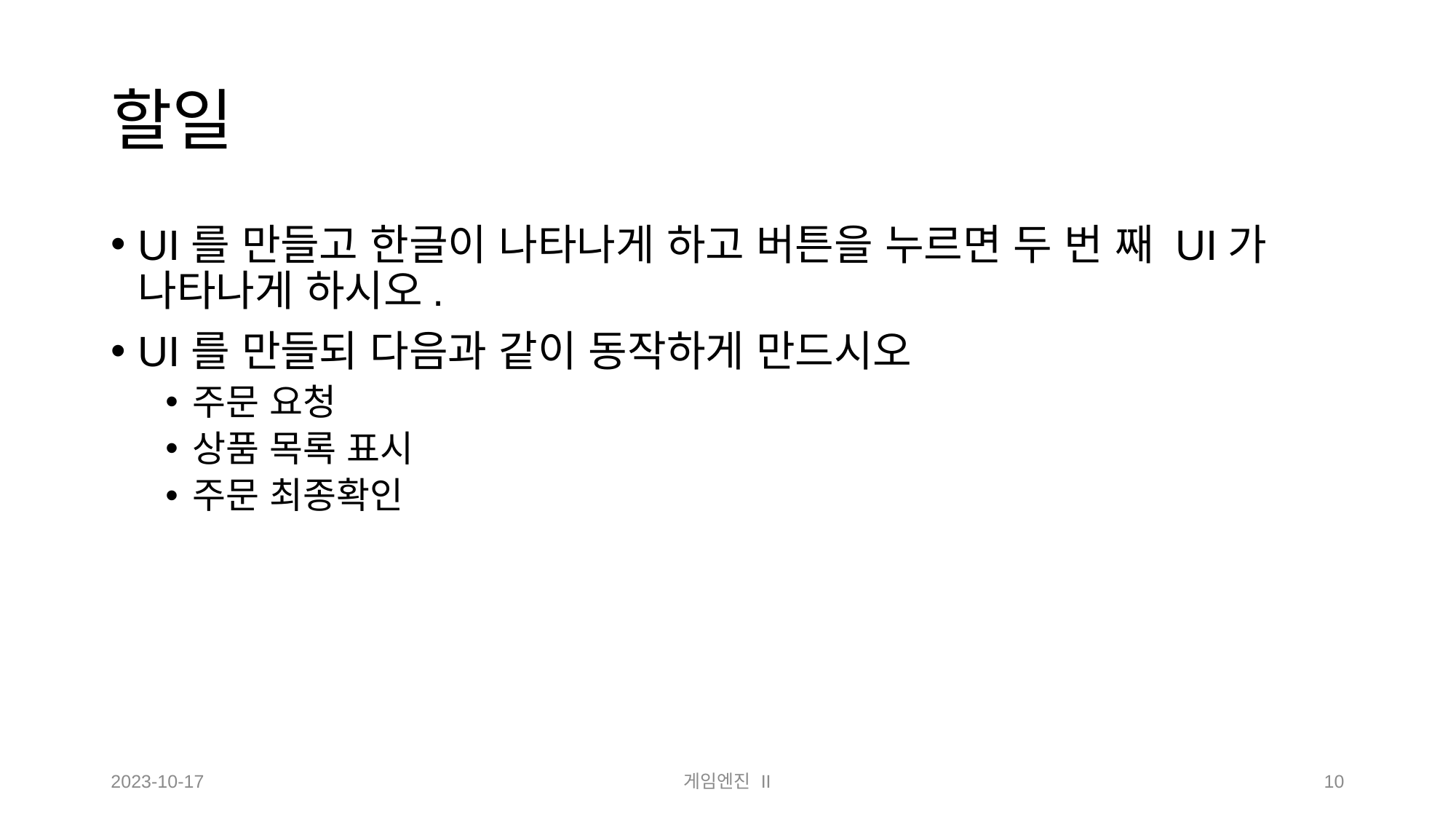

# 할일
UI를 만들고 한글이 나타나게 하고 버튼을 누르면 두 번 째 UI가 나타나게 하시오.
UI를 만들되 다음과 같이 동작하게 만드시오
주문 요청
상품 목록 표시
주문 최종확인

2023-10-17
게임엔진 II
10